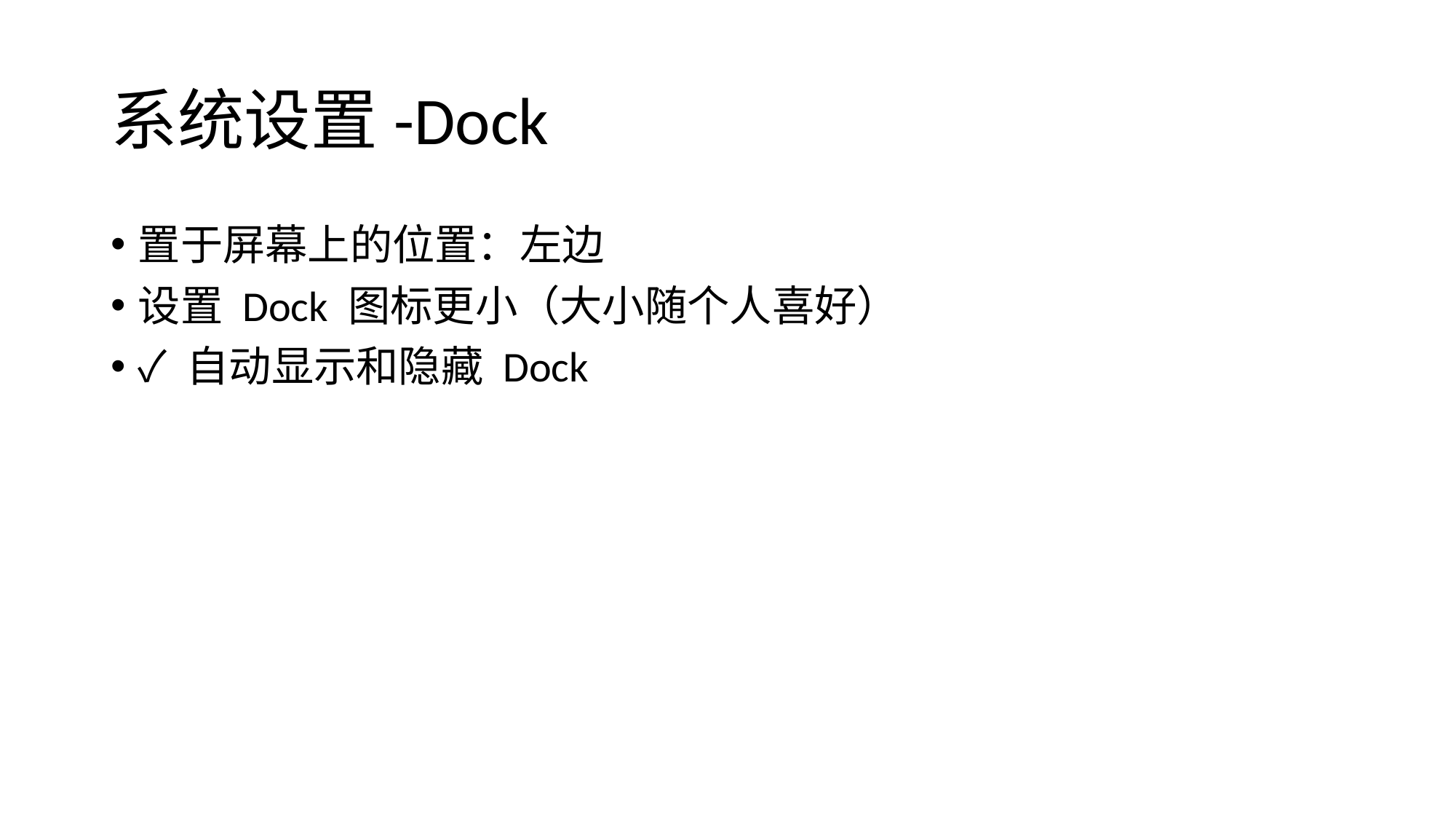

# 系统设置-Dock
置于屏幕上的位置：左边
设置 Dock 图标更小（大小随个人喜好）
✓ 自动显示和隐藏 Dock